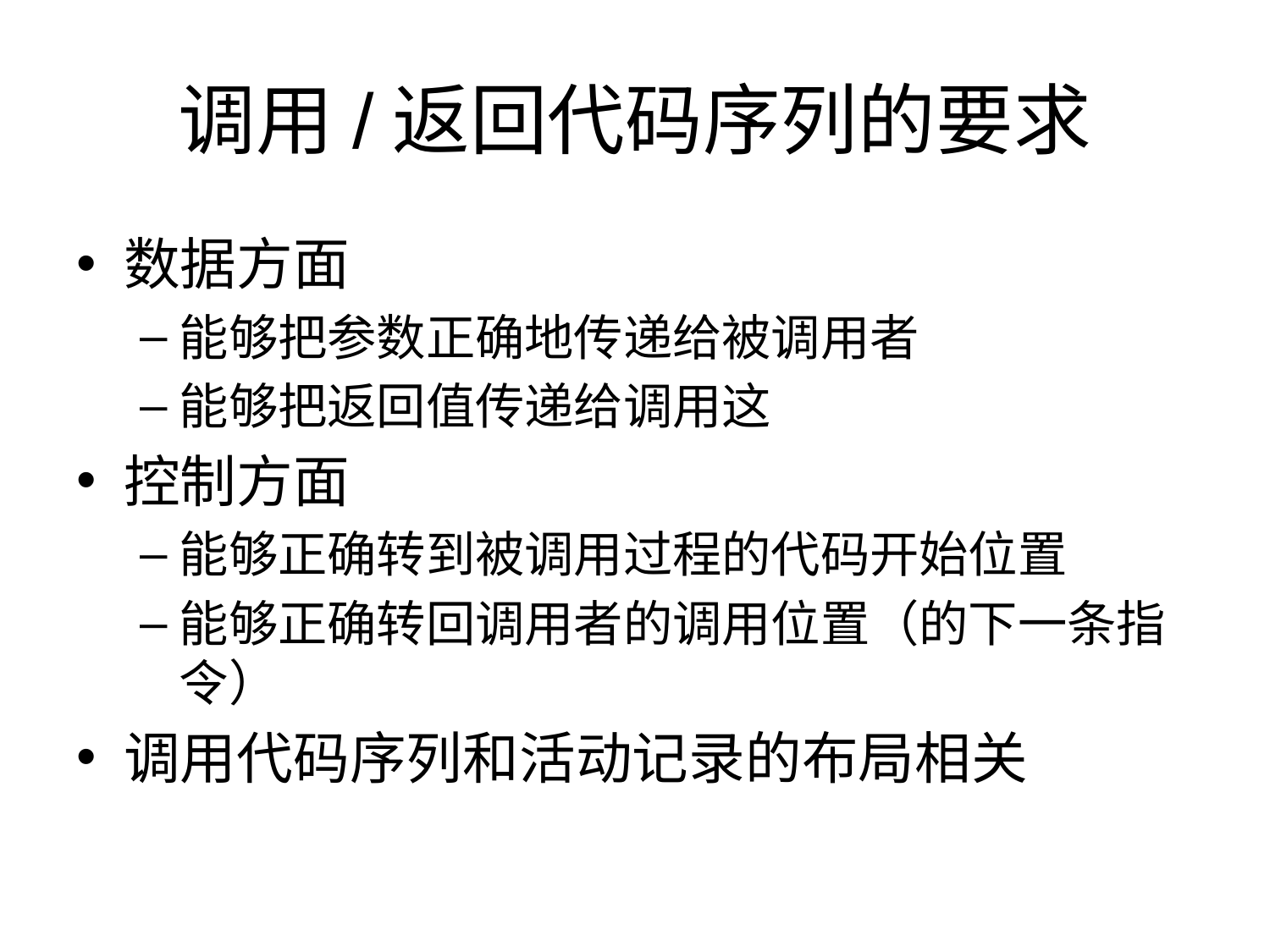

# 调用/返回代码序列的要求
数据方面
能够把参数正确地传递给被调用者
能够把返回值传递给调用这
控制方面
能够正确转到被调用过程的代码开始位置
能够正确转回调用者的调用位置（的下一条指令）
调用代码序列和活动记录的布局相关